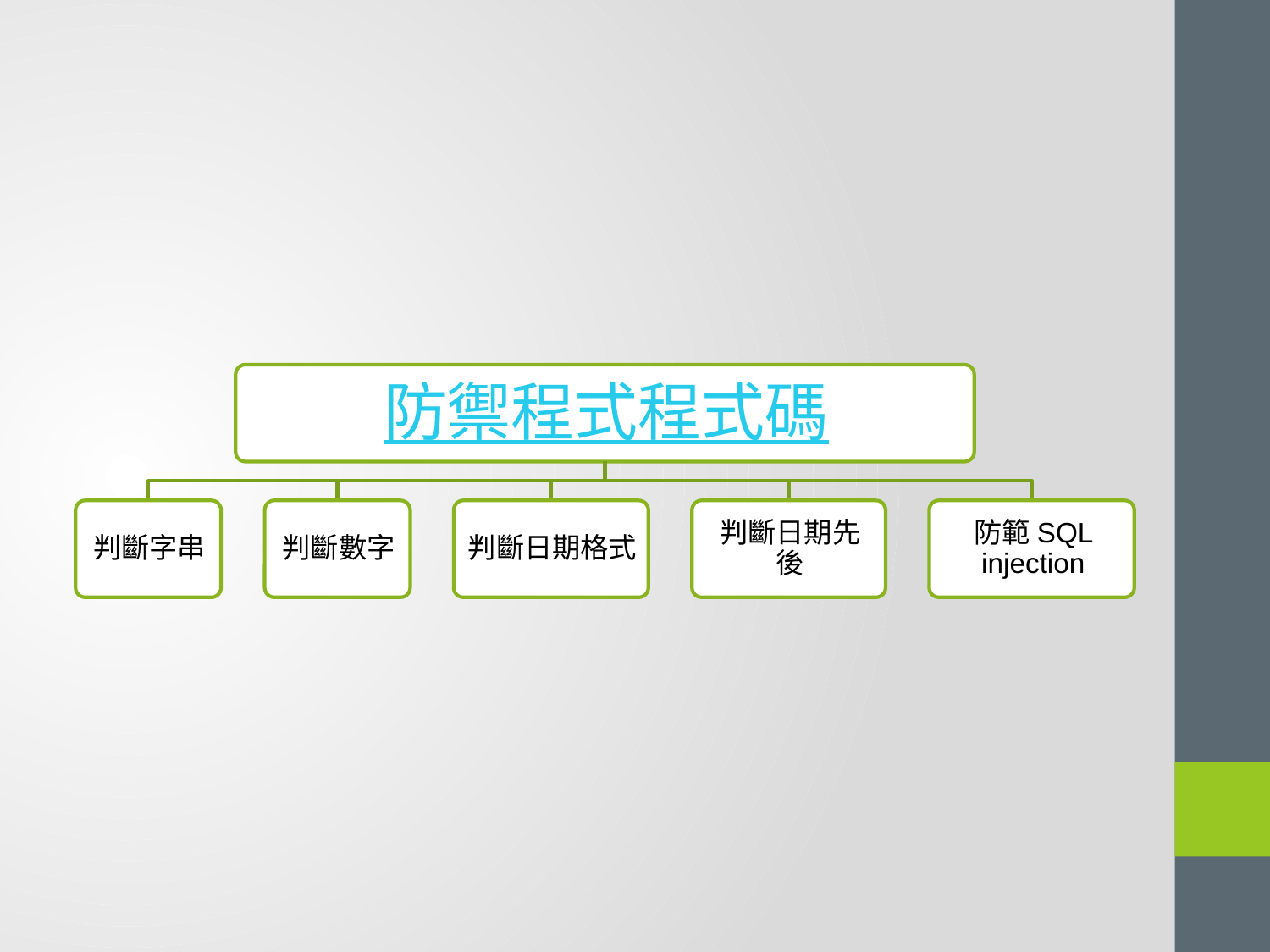

防禦程式程式碼
判斷字串
判斷數字
判斷日期格式
判斷日期先後
防範SQL injection